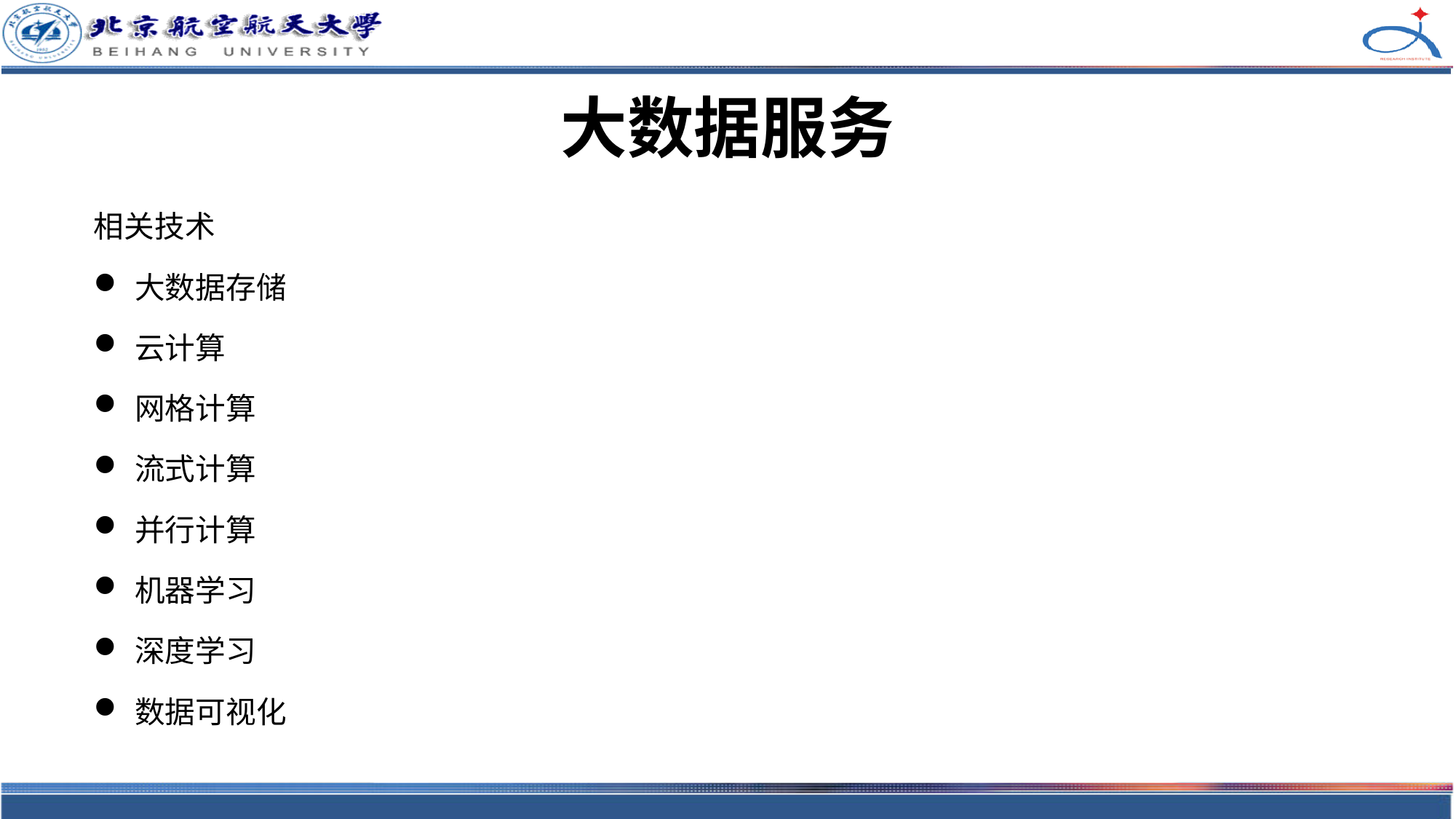

# 大数据服务
相关技术
大数据存储
云计算
网格计算
流式计算
并行计算
机器学习
深度学习
数据可视化